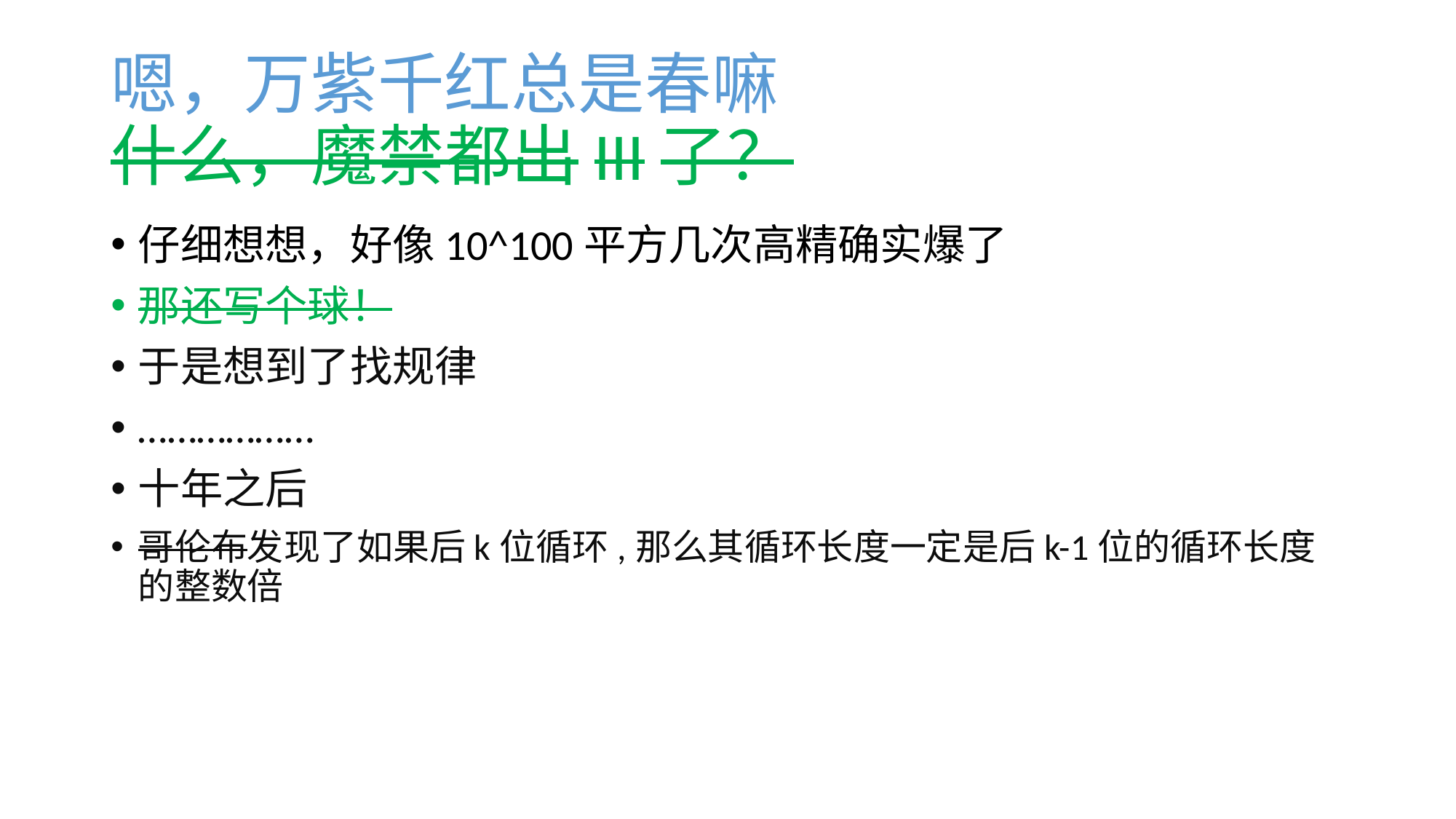

# 嗯，万紫千红总是春嘛 什么，魔禁都出III了？
仔细想想，好像10^100平方几次高精确实爆了
那还写个球！
于是想到了找规律
………………
十年之后
哥伦布发现了如果后k位循环,那么其循环长度一定是后k-1位的循环长度的整数倍